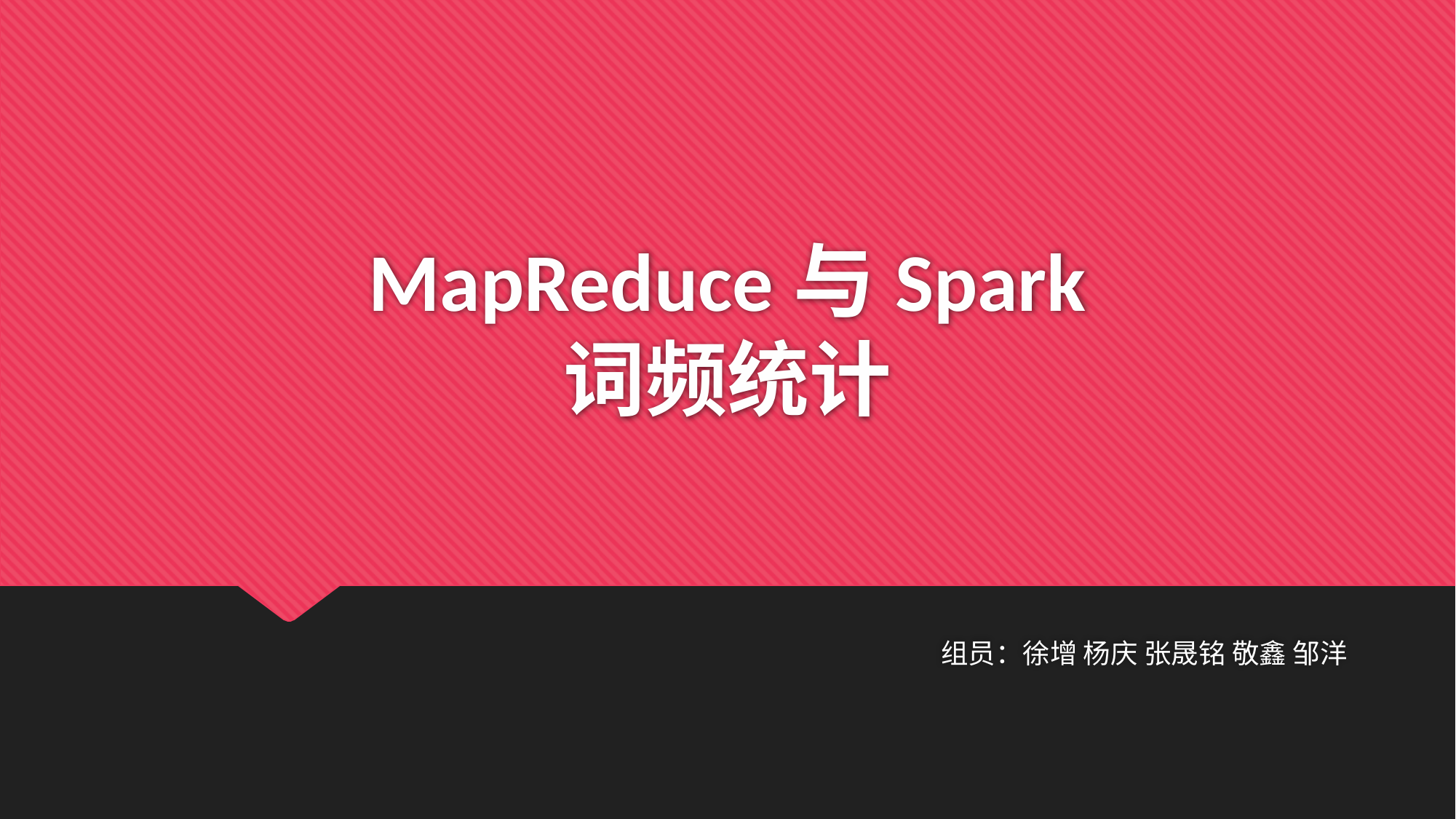

# MapReduce与Spark 词频统计
组员：徐增 杨庆 张晟铭 敬鑫 邹洋